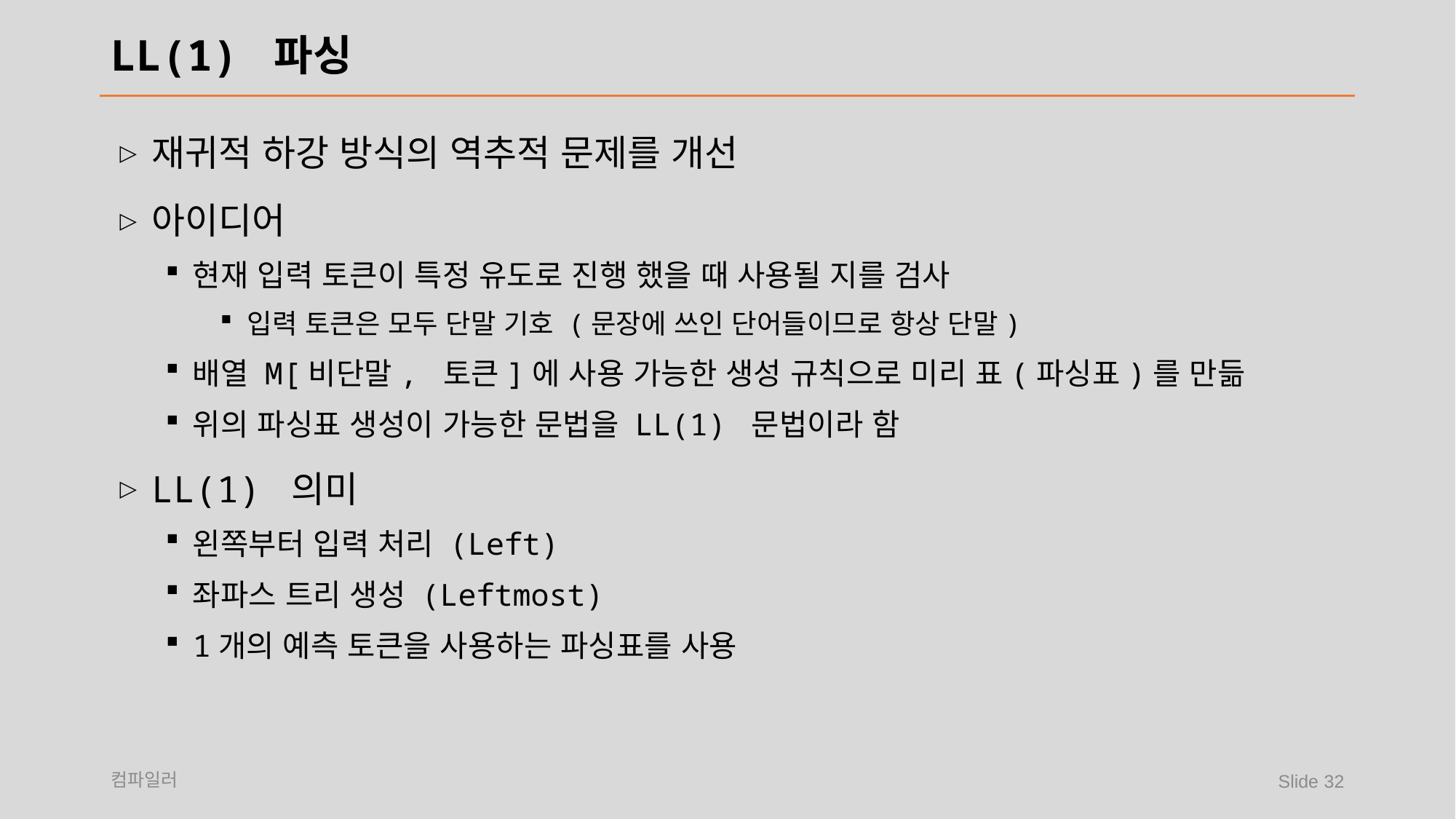

# LL(1) 파싱
재귀적 하강 방식의 역추적 문제를 개선
아이디어
현재 입력 토큰이 특정 유도로 진행 했을 때 사용될 지를 검사
입력 토큰은 모두 단말 기호 (문장에 쓰인 단어들이므로 항상 단말)
배열 M[비단말, 토큰]에 사용 가능한 생성 규칙으로 미리 표(파싱표)를 만듦
위의 파싱표 생성이 가능한 문법을 LL(1) 문법이라 함
LL(1) 의미
왼쪽부터 입력 처리 (Left)
좌파스 트리 생성 (Leftmost)
1개의 예측 토큰을 사용하는 파싱표를 사용
컴파일러
Slide 32